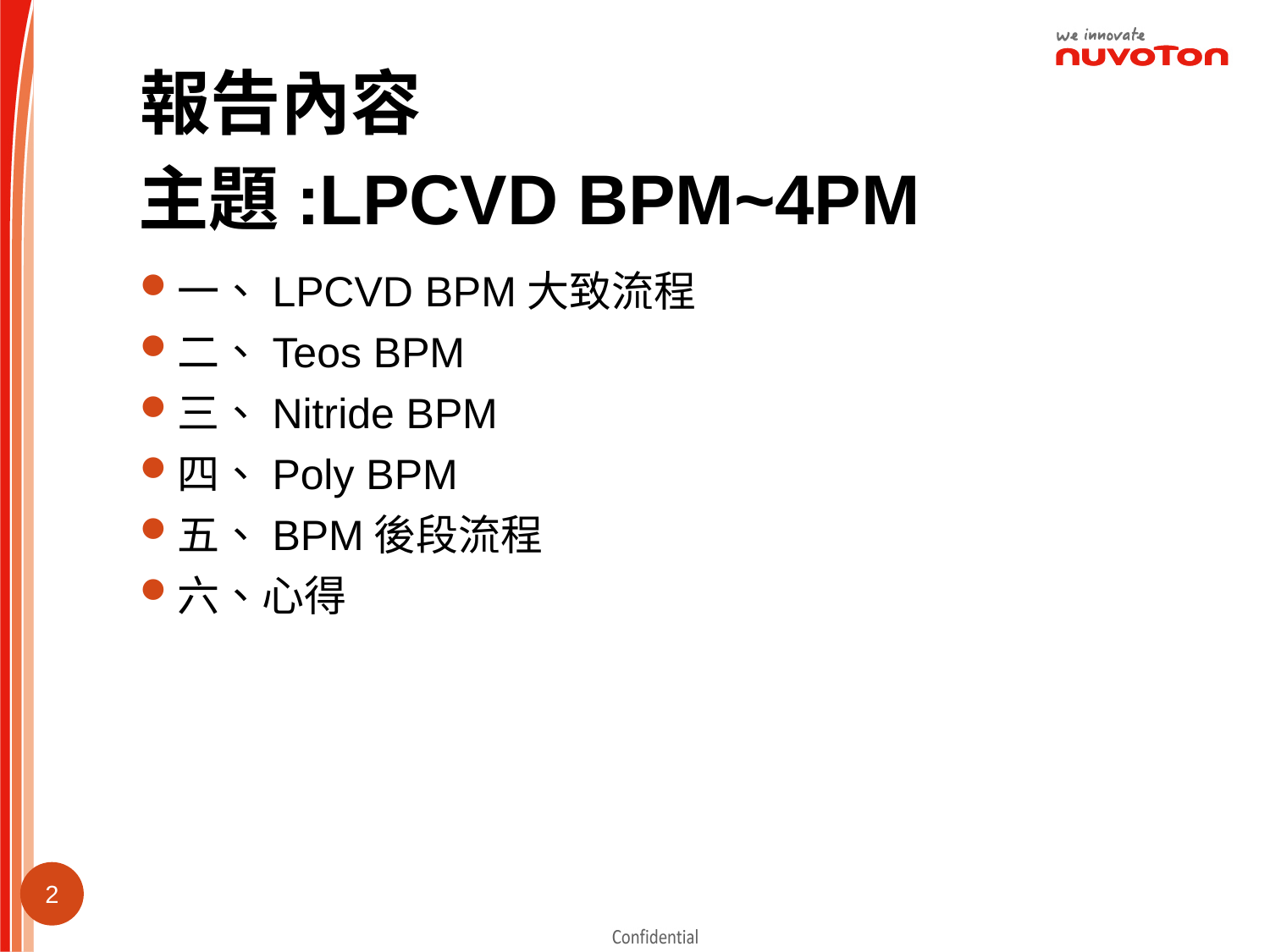

# 報告內容
主題:LPCVD BPM~4PM
一、LPCVD BPM大致流程
二、Teos BPM
三、Nitride BPM
四、Poly BPM
五、BPM後段流程
六、心得

2